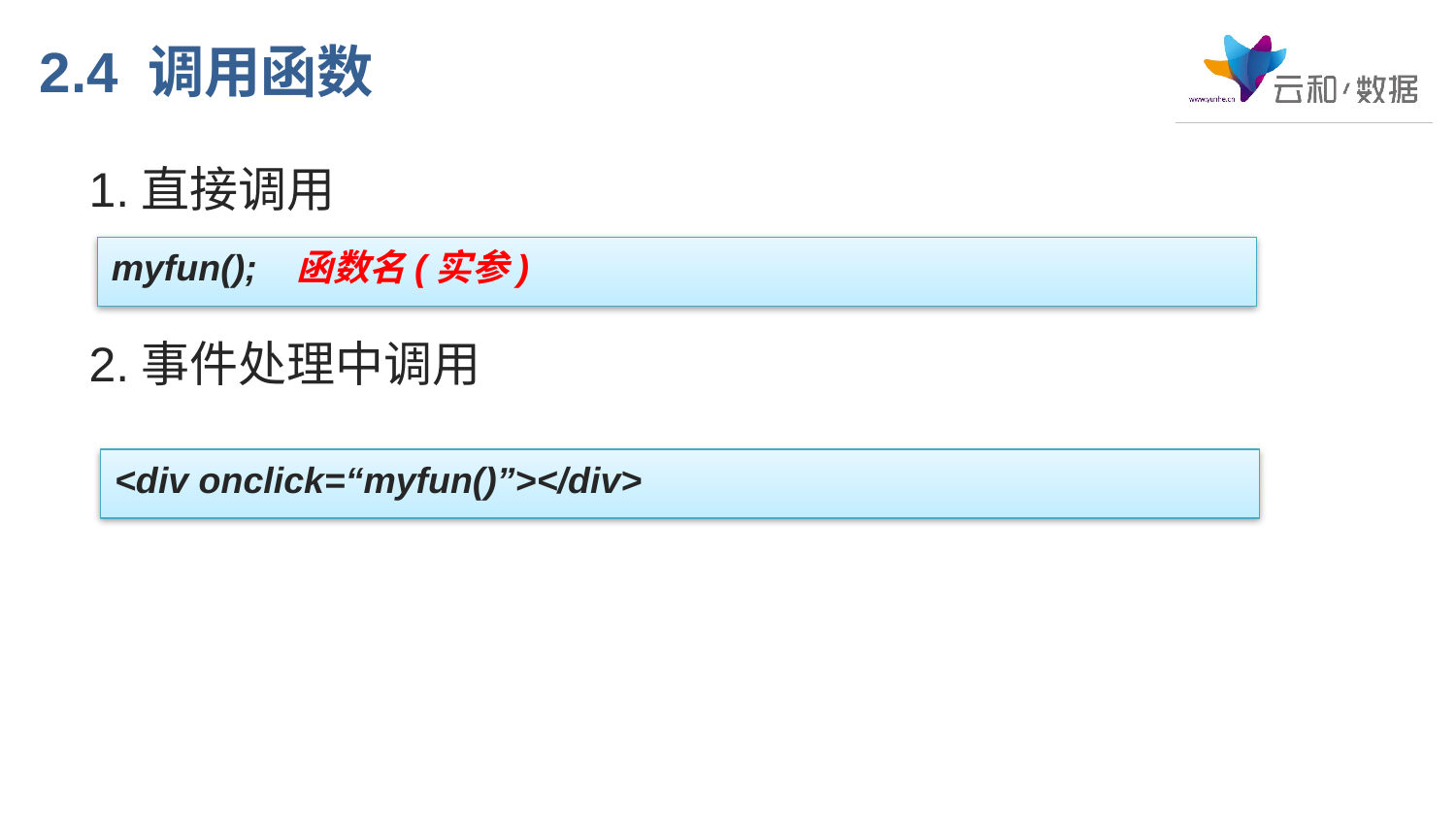

# 2.4 调用函数
1.直接调用

2.事件处理中调用

myfun();   函数名(实参)
<div onclick=“myfun()”></div>
20